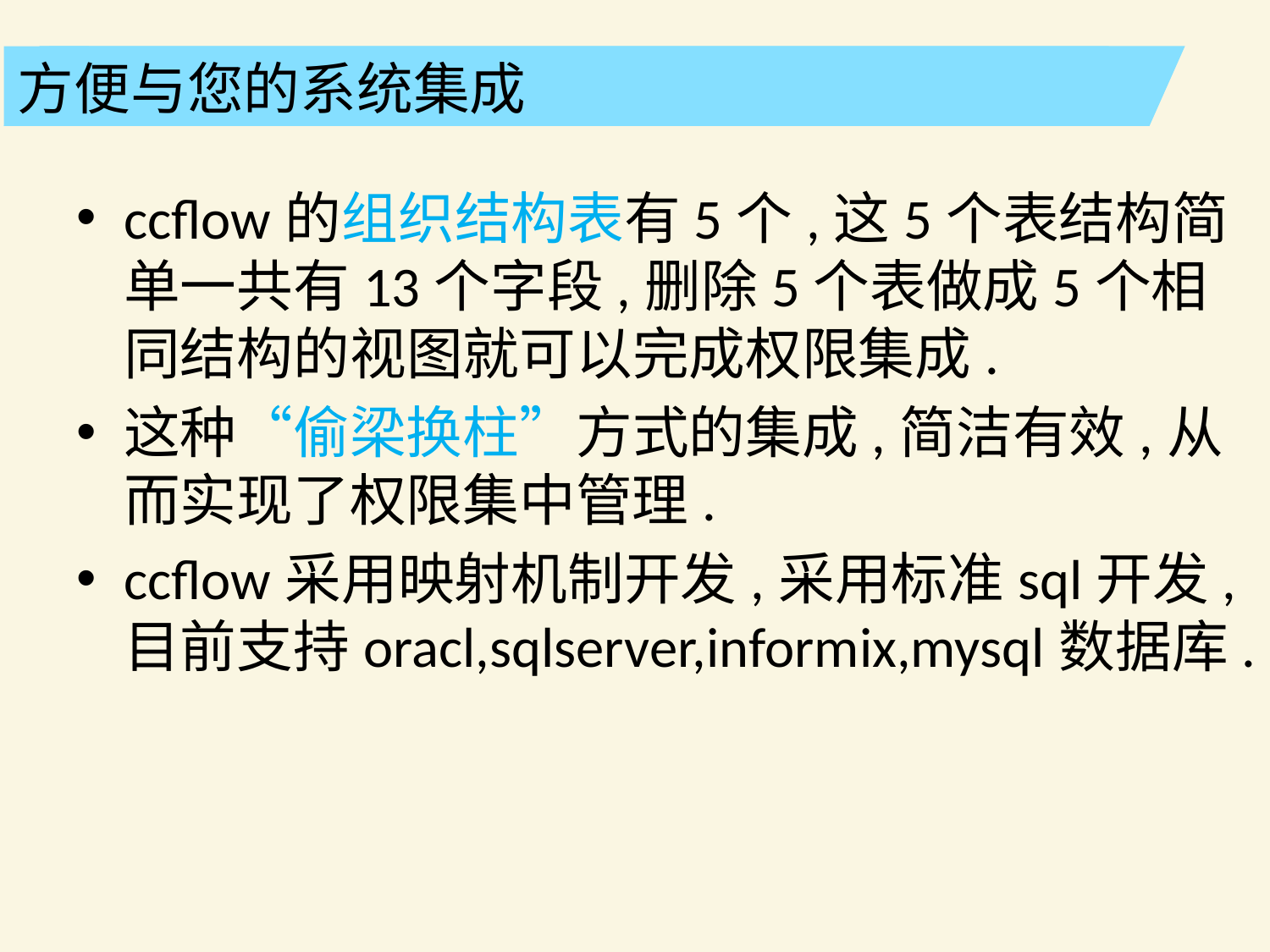

方便与您的系统集成
ccflow的组织结构表有5个,这5个表结构简单一共有13个字段,删除5个表做成5个相同结构的视图就可以完成权限集成.
这种“偷梁换柱”方式的集成,简洁有效,从而实现了权限集中管理.
ccflow采用映射机制开发,采用标准sql开发,目前支持oracl,sqlserver,informix,mysql数据库.